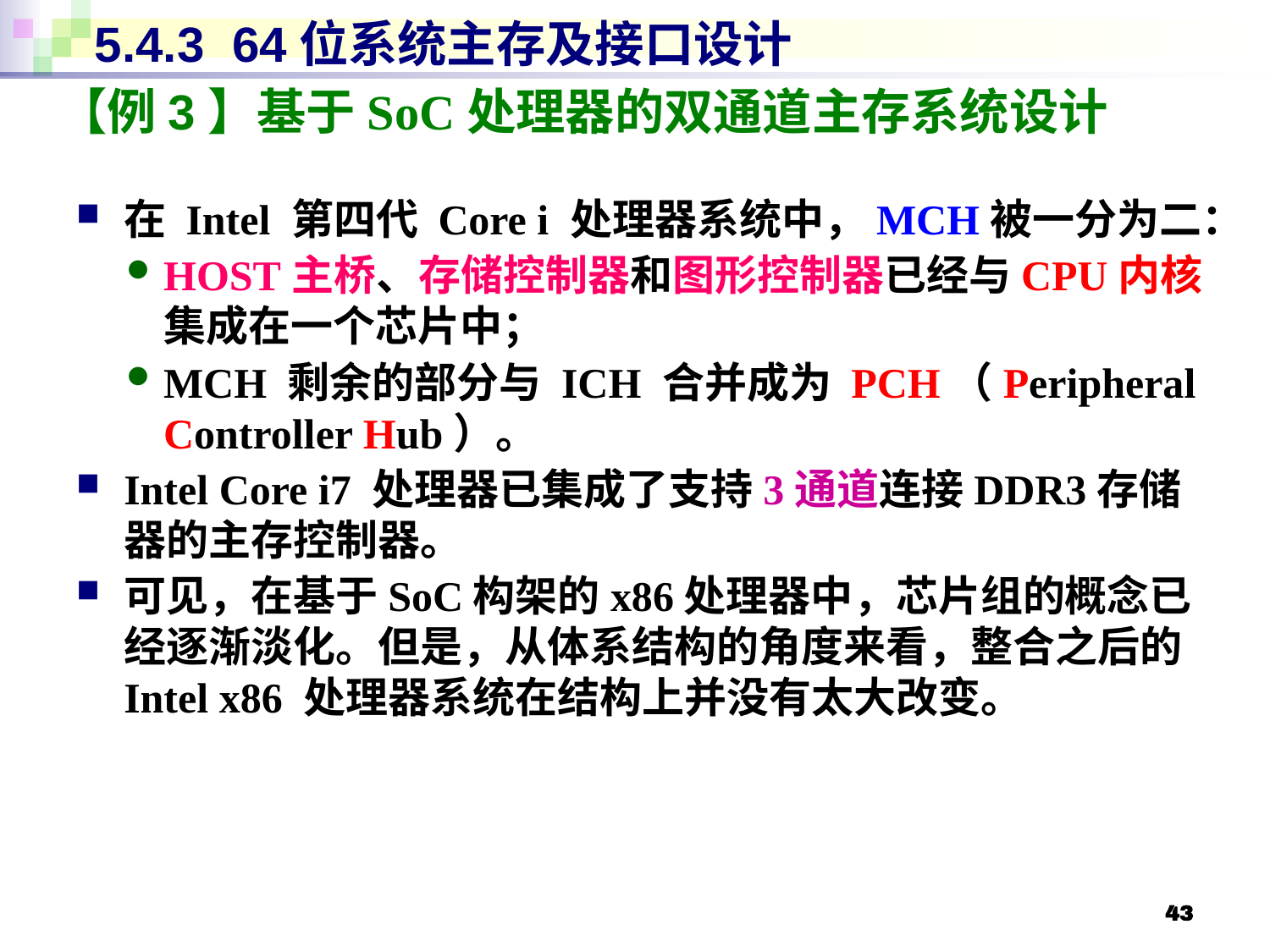

# 5.4.3  64位系统主存及接口设计
【例3】基于SoC处理器的双通道主存系统设计
在 Intel 第四代 Core i 处理器系统中，MCH被一分为二：
HOST主桥、存储控制器和图形控制器已经与CPU内核集成在一个芯片中；
MCH 剩余的部分与 ICH 合并成为 PCH（Peripheral Controller Hub）。
Intel Core i7 处理器已集成了支持3通道连接DDR3存储器的主存控制器。
可见，在基于SoC构架的x86处理器中，芯片组的概念已经逐渐淡化。但是，从体系结构的角度来看，整合之后的 Intel x86 处理器系统在结构上并没有太大改变。
43